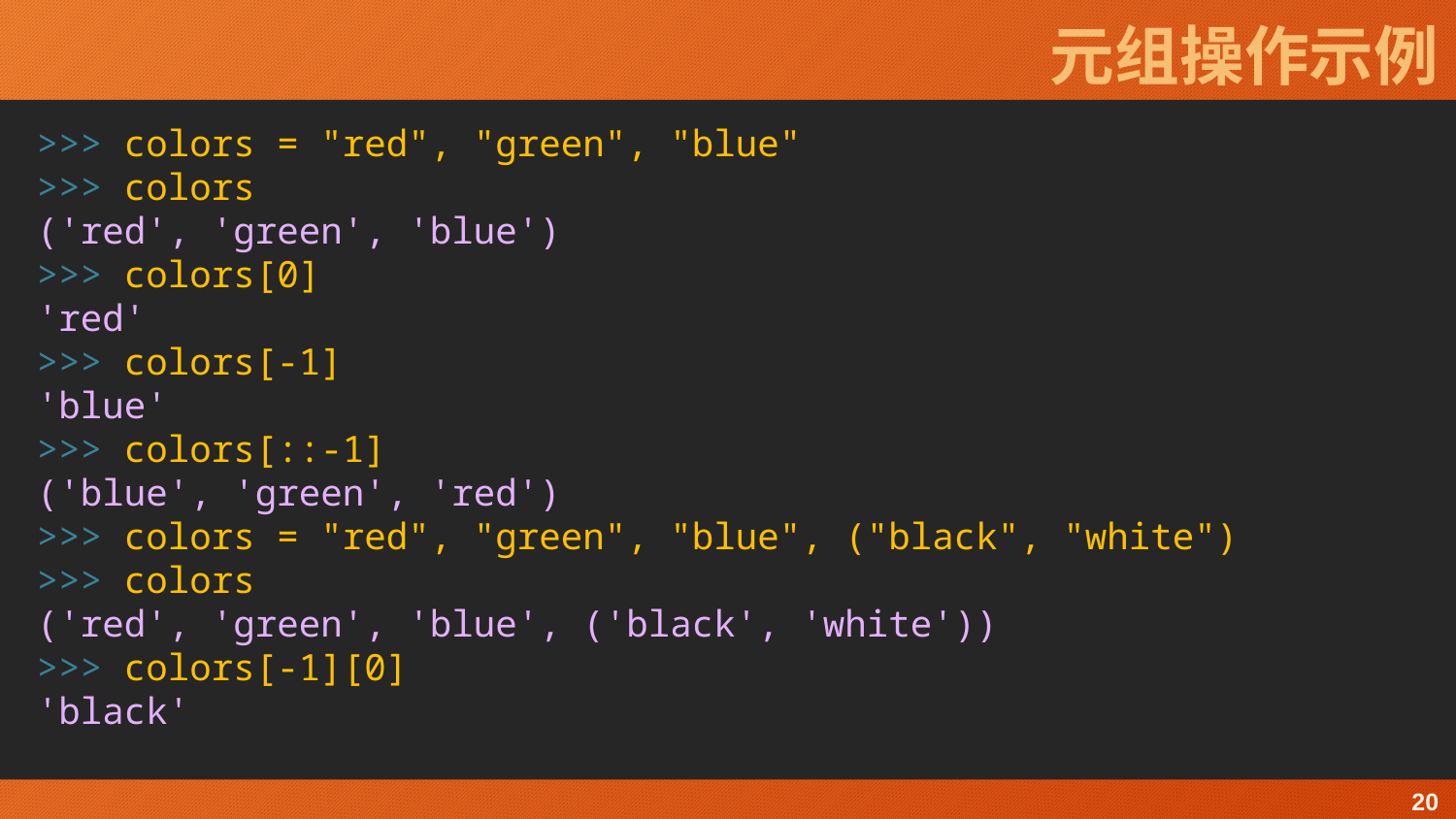

# 元组操作示例
>>> colors = "red", "green", "blue"
>>> colors
('red', 'green', 'blue')
>>> colors[0]
'red'
>>> colors[-1]
'blue'
>>> colors[::-1]
('blue', 'green', 'red')
>>> colors = "red", "green", "blue", ("black", "white")
>>> colors
('red', 'green', 'blue', ('black', 'white'))
>>> colors[-1][0]
'black'
20